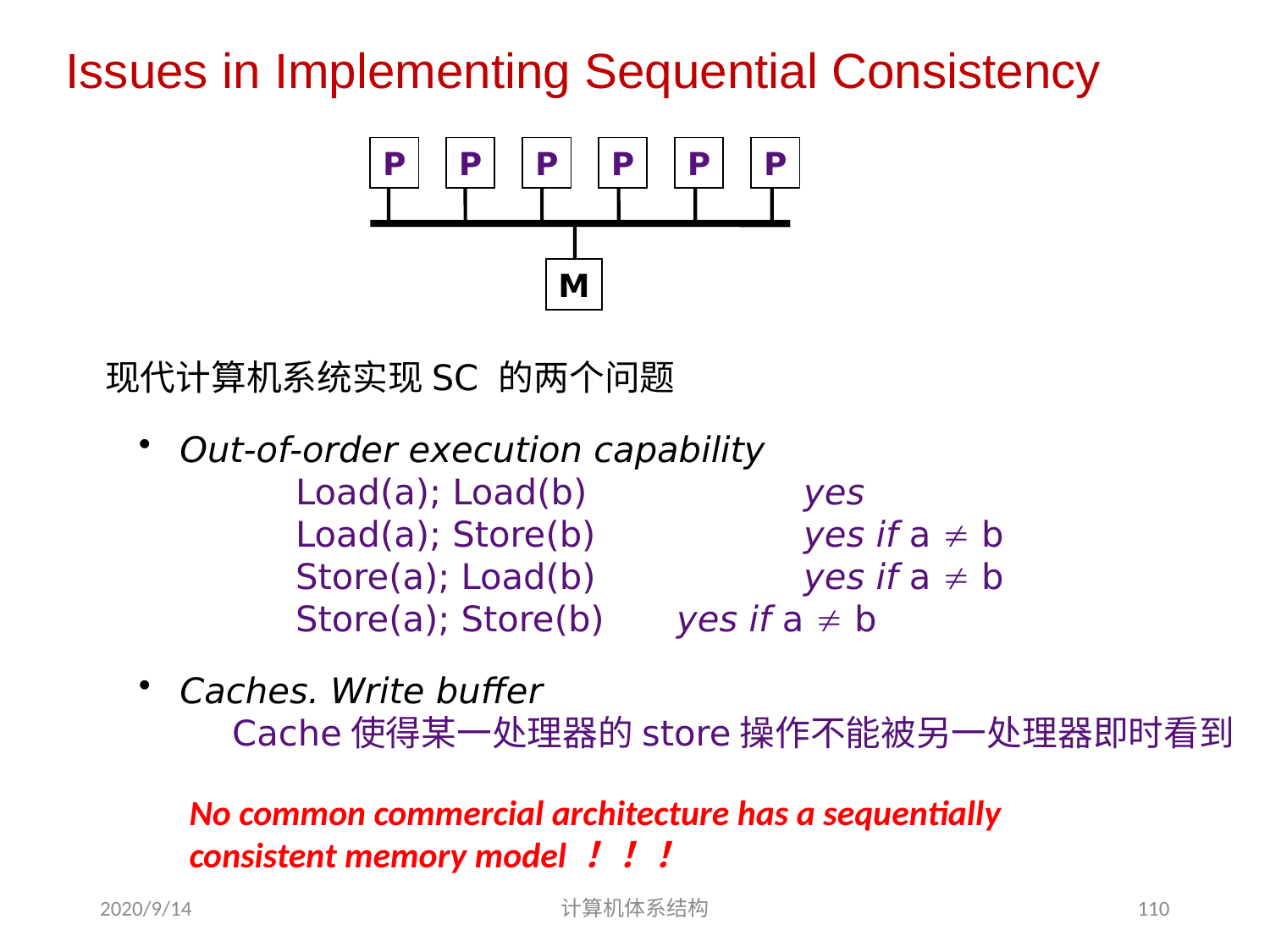

# Issues in Implementing Sequential Consistency
P
P
P
P
P
P

M
现代计算机系统实现SC 的两个问题

 Out-of-order execution capability
Load(a); Load(b)		yes
Load(a); Store(b)		yes if a ≠ b
Store(a); Load(b)		yes if a ≠ b
Store(a); Store(b)	yes if a ≠ b

 Caches. Write buffer
Cache使得某一处理器的store操作不能被另一处理器即时看到
No common commercial architecture has a sequentially consistent memory model ！！！
2020/9/14
计算机体系结构
110